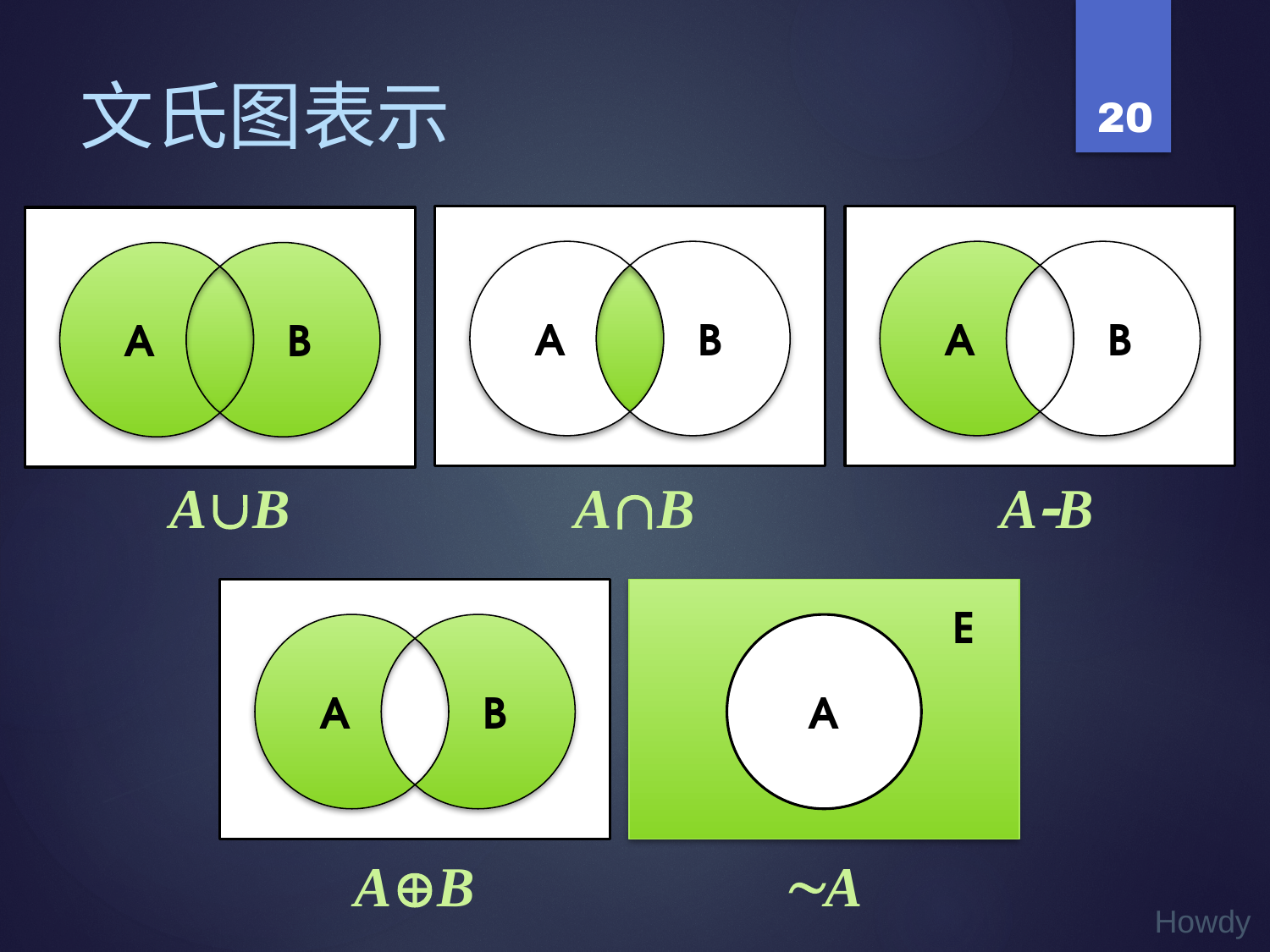

20
# 文氏图表示

B
B
A
A
B
A

A∪B
A∩B
A−B

E
B
A
A

A⊕B
∼A